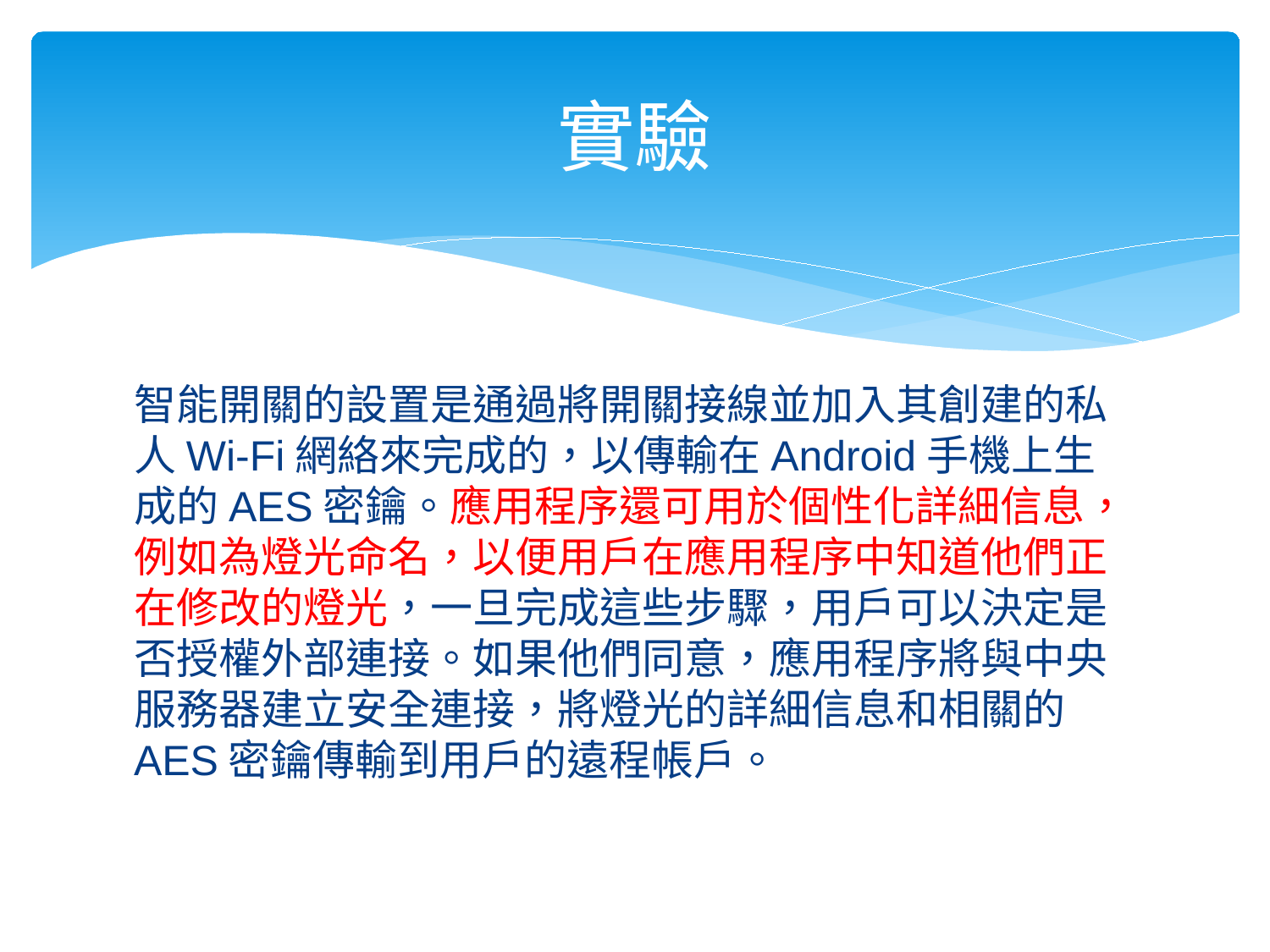

# 實驗
智能開關的設置是通過將開關接線並加入其創建的私人Wi-Fi網絡來完成的，以傳輸在Android手機上生成的AES密鑰。應用程序還可用於個性化詳細信息，例如為燈光命名，以便用戶在應用程序中知道他們正在修改的燈光，一旦完成這些步驟，用戶可以決定是否授權外部連接。如果他們同意，應用程序將與中央服務器建立安全連接，將燈光的詳細信息和相關的AES密鑰傳輸到用戶的遠程帳戶。